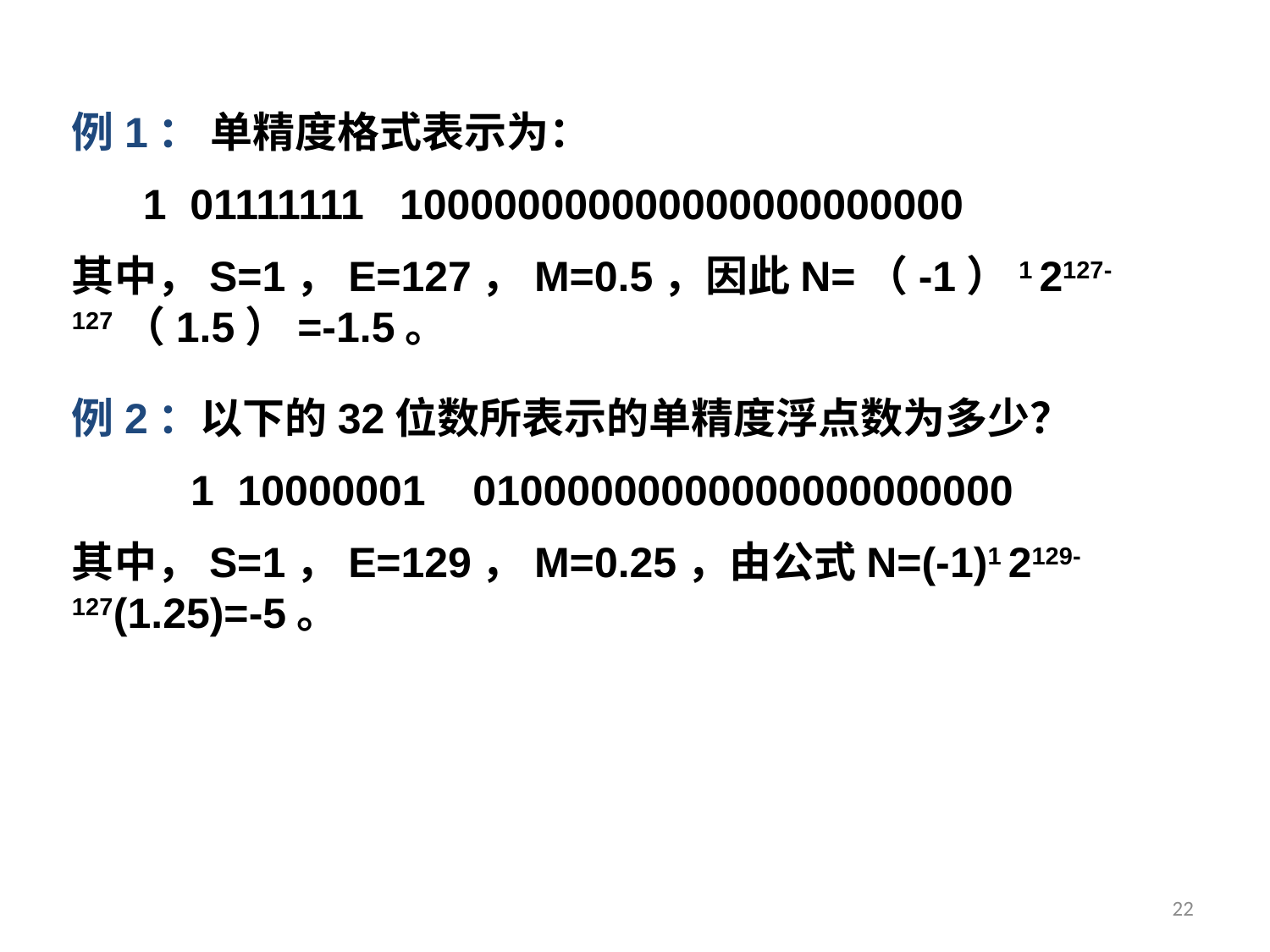

例1： 单精度格式表示为：
      1  01111111   100000000000000000000000
其中，S=1，E=127，M=0.5，因此N=（-1）1 2127-127（1.5）=-1.5。
例2：以下的32位数所表示的单精度浮点数为多少？
          1  10000001    01000000000000000000000
其中，S=1，E=129，M=0.25，由公式N=(-1)1 2129-127(1.25)=-5。
22